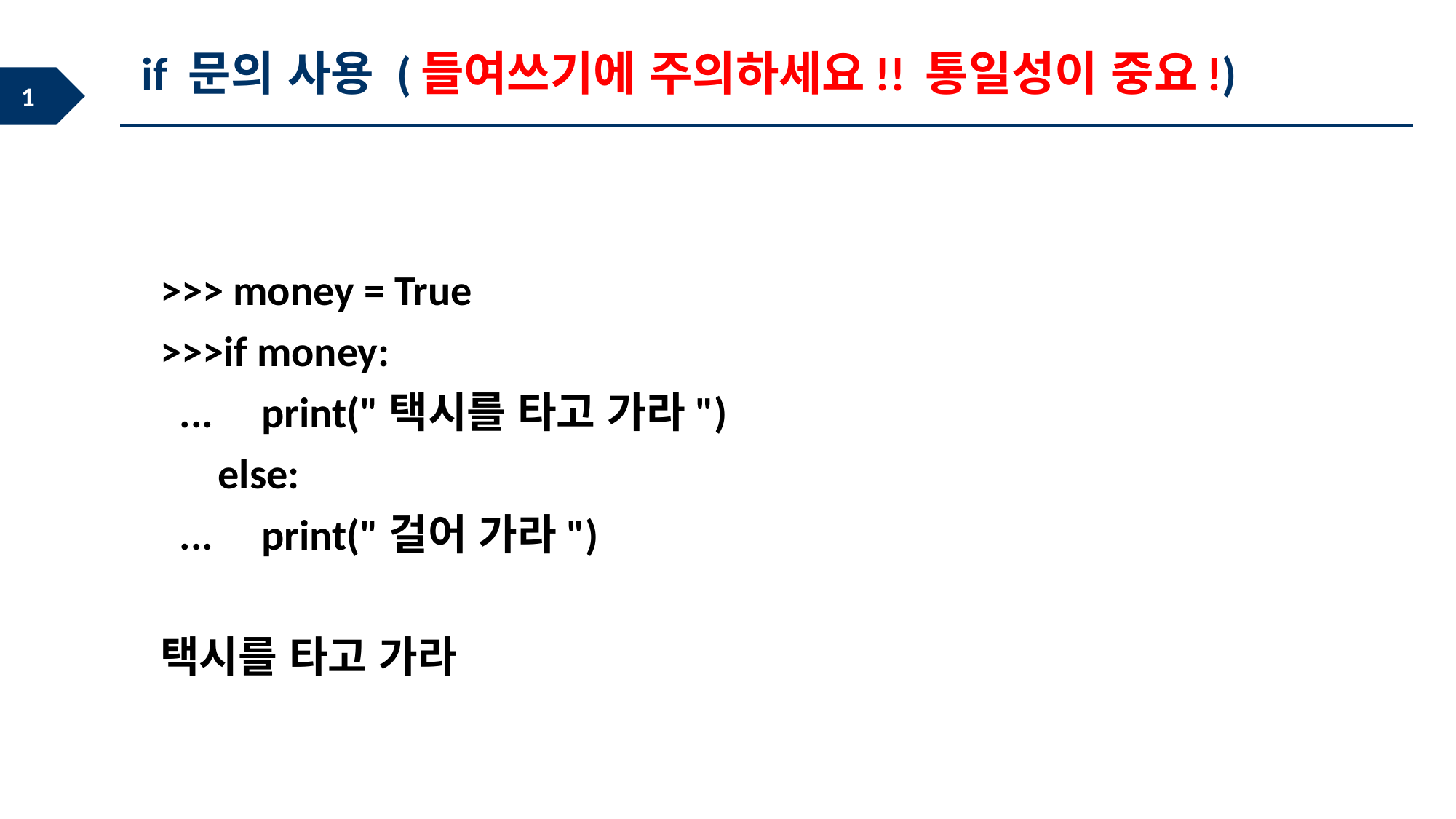

if 문의 사용 (들여쓰기에 주의하세요!! 통일성이 중요!)
>>> money = True
>>>if money:
  ...     print("택시를 타고 가라")
      else:
  ...     print("걸어 가라")

택시를 타고 가라